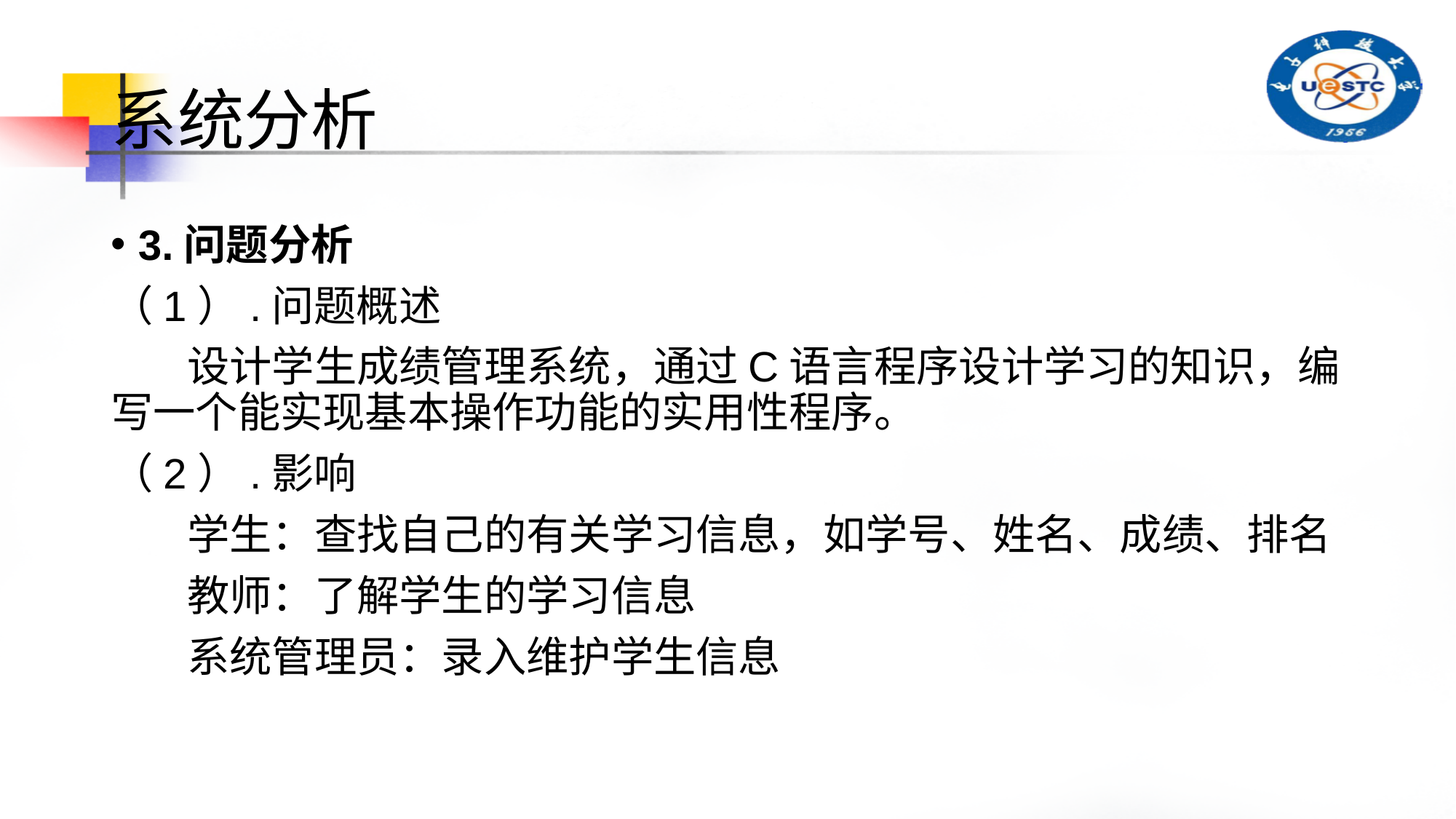

# 系统分析
3.问题分析
（1）.问题概述
       设计学生成绩管理系统，通过C语言程序设计学习的知识，编写一个能实现基本操作功能的实用性程序。
（2）.影响
       学生：查找自己的有关学习信息，如学号、姓名、成绩、排名
       教师：了解学生的学习信息
       系统管理员：录入维护学生信息